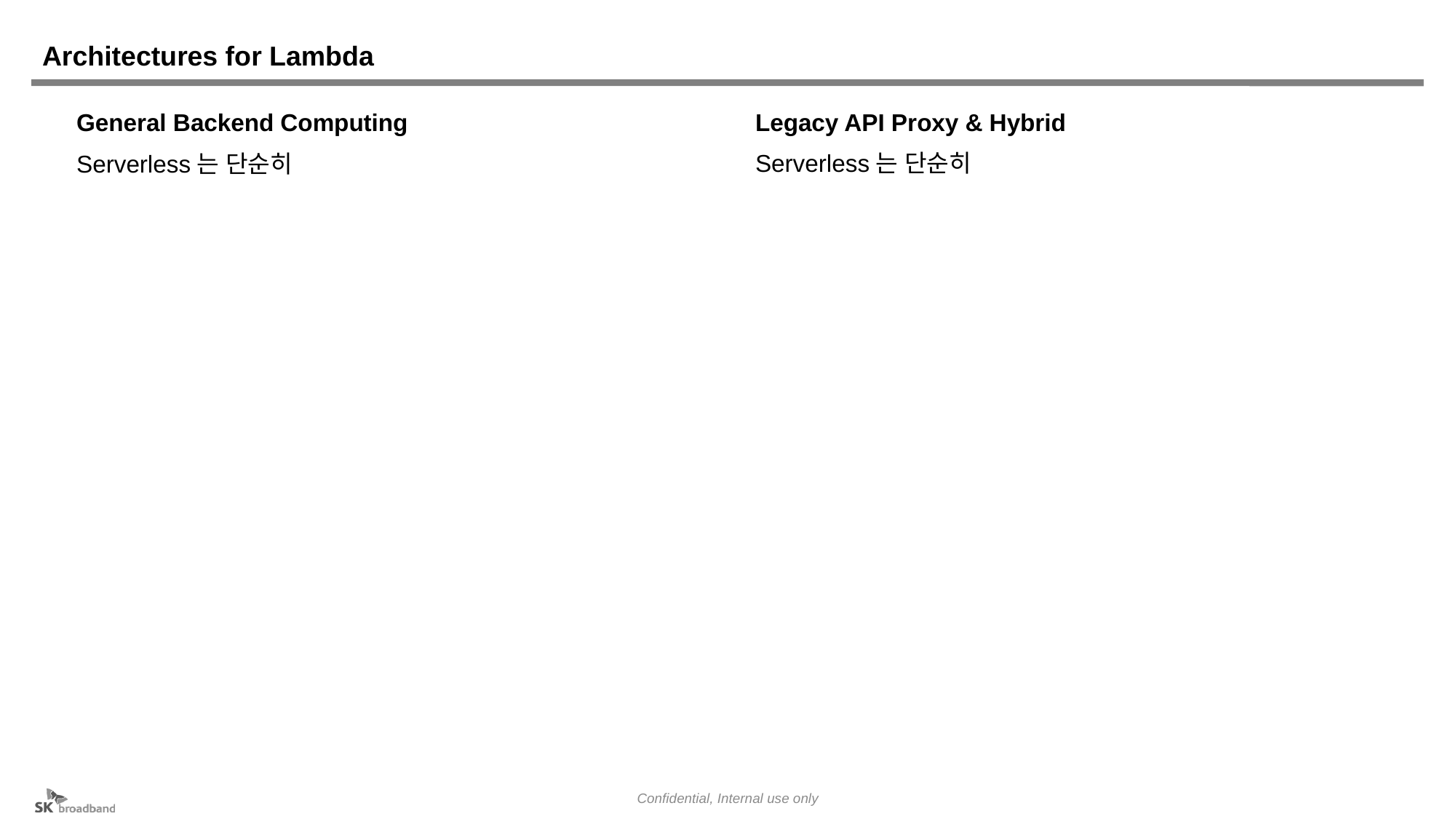

# Architectures for Lambda
General Backend Computing
Serverless는 단순히
Legacy API Proxy & Hybrid
Serverless는 단순히
Confidential, Internal use only